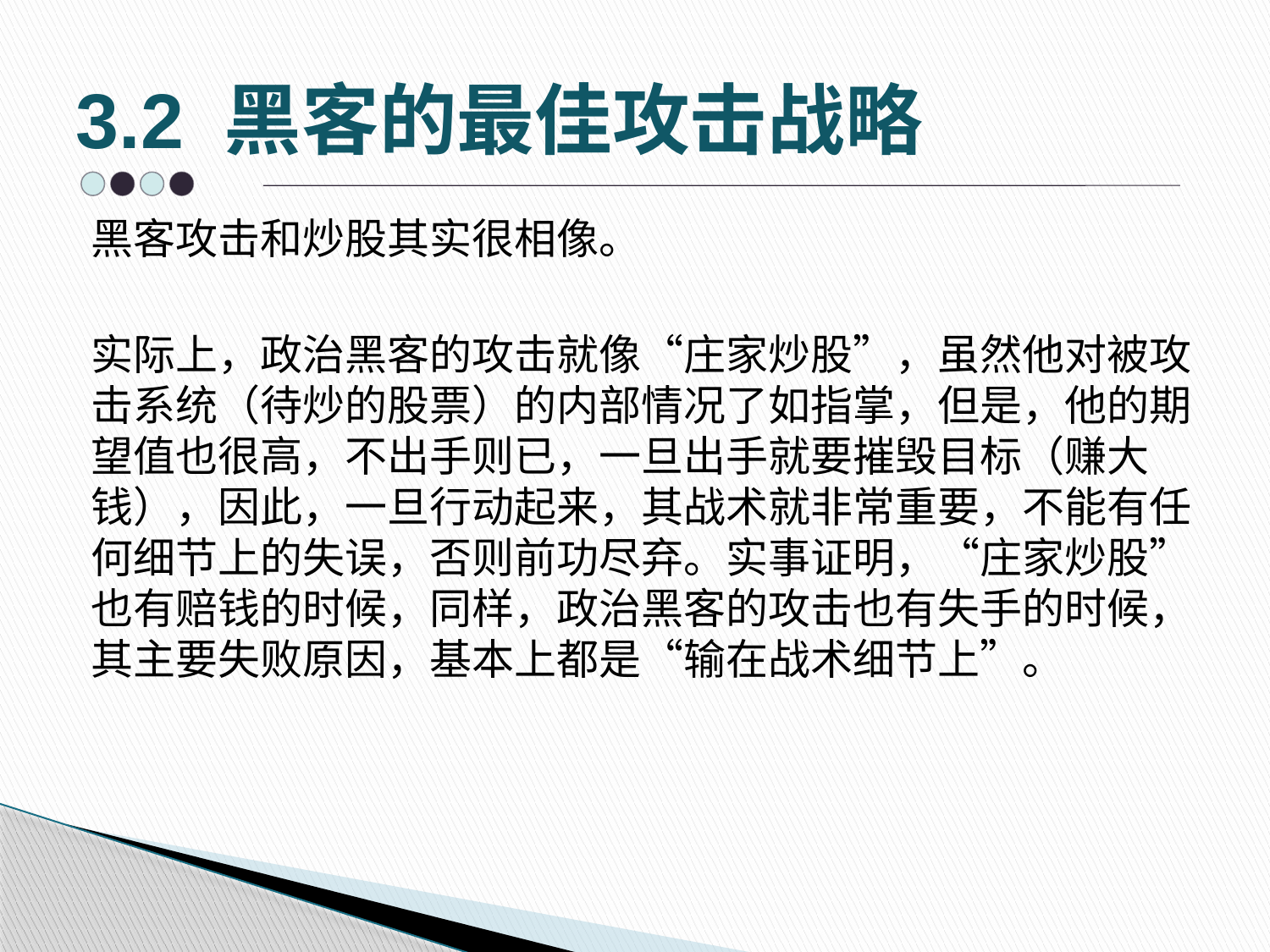

# 3.2 黑客的最佳攻击战略

黑客攻击和炒股其实很相像。

实际上，政治黑客的攻击就像“庄家炒股”，虽然他对被攻击系统（待炒的股票）的内部情况了如指掌，但是，他的期望值也很高，不出手则已，一旦出手就要摧毁目标（赚大钱），因此，一旦行动起来，其战术就非常重要，不能有任何细节上的失误，否则前功尽弃。实事证明，“庄家炒股”也有赔钱的时候，同样，政治黑客的攻击也有失手的时候，其主要失败原因，基本上都是“输在战术细节上”。